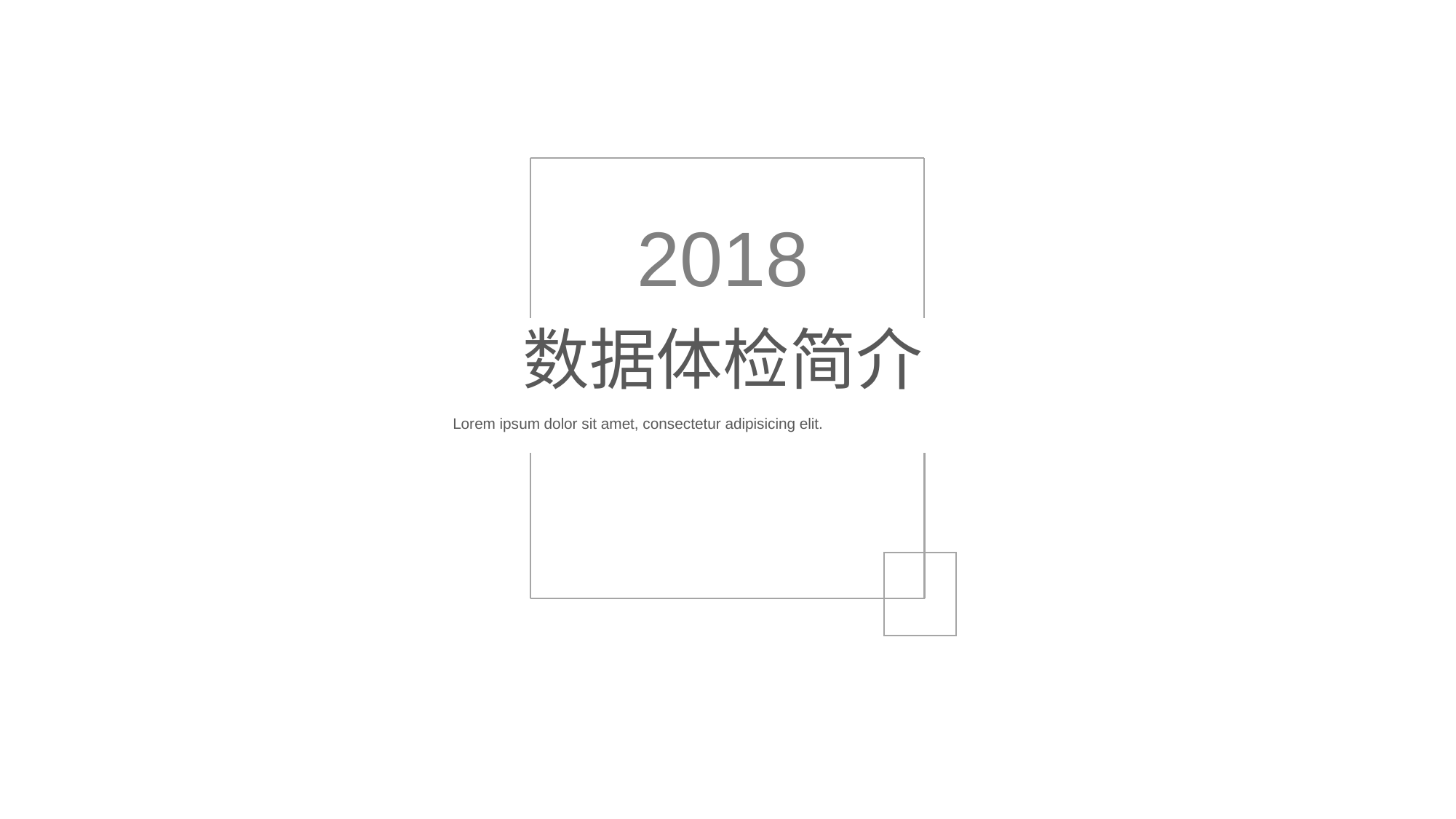

2018
# 数据体检简介
Lorem ipsum dolor sit amet, consectetur adipisicing elit.